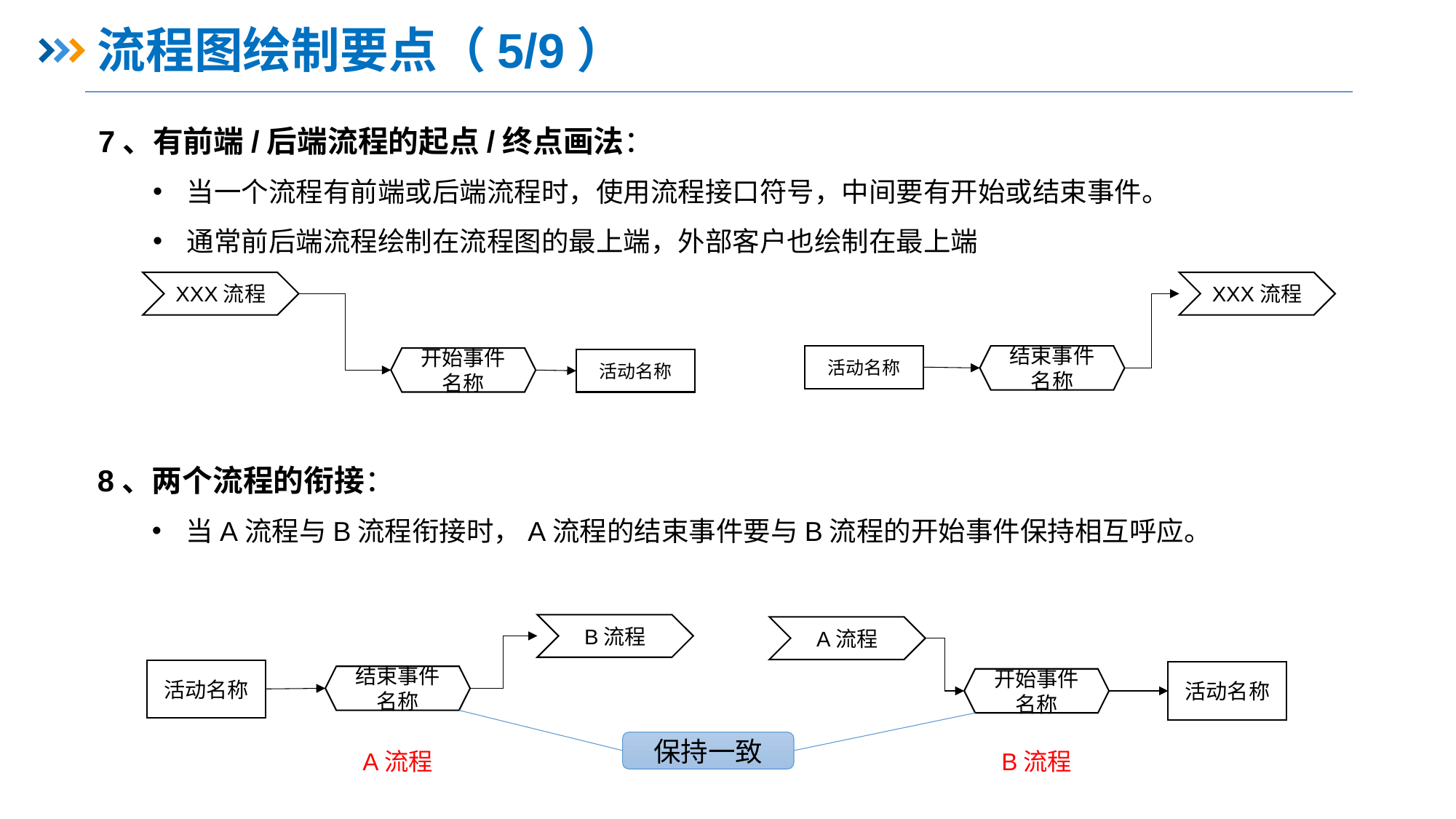

# 流程图绘制要点（5/9）
7、有前端/后端流程的起点/终点画法：
当一个流程有前端或后端流程时，使用流程接口符号，中间要有开始或结束事件。
通常前后端流程绘制在流程图的最上端，外部客户也绘制在最上端
XXX流程
XXX流程
活动名称
结束事件名称
开始事件名称
活动名称
8、两个流程的衔接：
当A流程与B流程衔接时，A流程的结束事件要与B流程的开始事件保持相互呼应。
B流程
A流程
活动名称
活动名称
结束事件名称
开始事件名称
保持一致
A流程
B流程